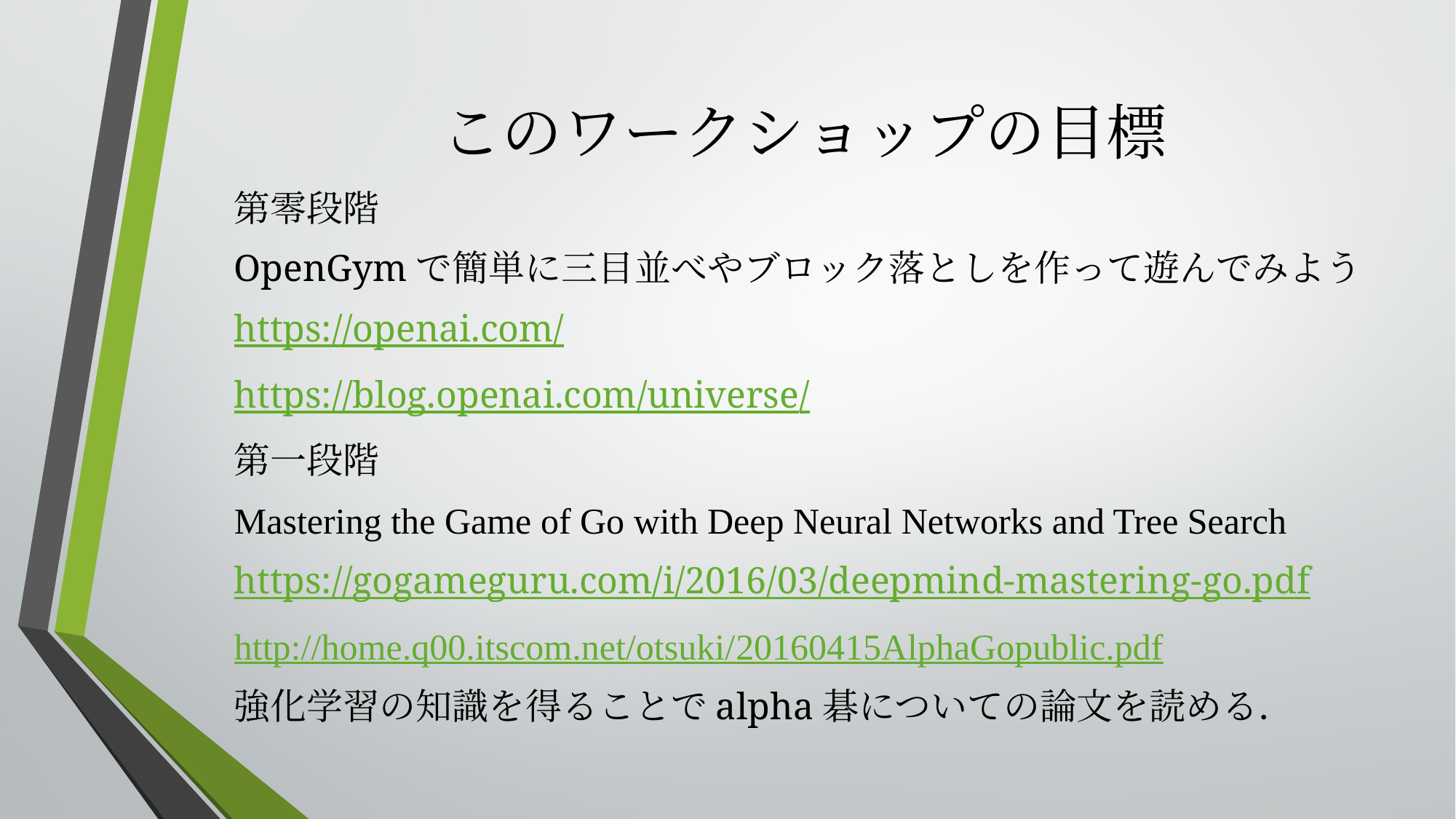

# このワークショップの目標
第零段階
OpenGymで簡単に三目並べやブロック落としを作って遊んでみよう
https://openai.com/
https://blog.openai.com/universe/
第一段階
Mastering the Game of Go with Deep Neural Networks and Tree Search
https://gogameguru.com/i/2016/03/deepmind-mastering-go.pdf
http://home.q00.itscom.net/otsuki/20160415AlphaGopublic.pdf
強化学習の知識を得ることでalpha碁についての論文を読める．